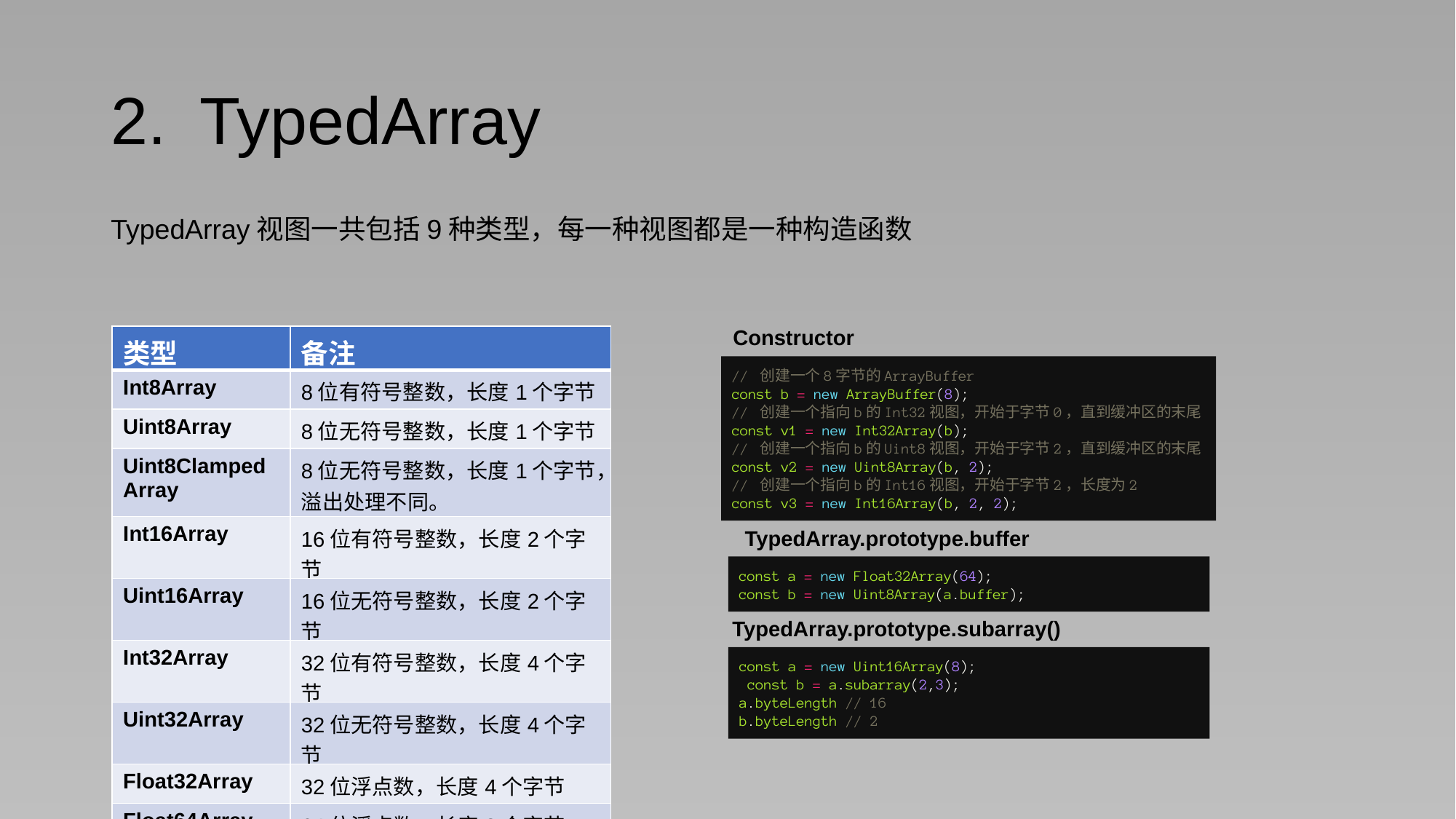

# TypedArray
TypedArray视图一共包括9种类型，每一种视图都是一种构造函数

Constructor
// 创建一个8字节的ArrayBuffer
const b = new ArrayBuffer(8);
// 创建一个指向b的Int32视图，开始于字节0，直到缓冲区的末尾
const v1 = new Int32Array(b);
// 创建一个指向b的Uint8视图，开始于字节2，直到缓冲区的末尾
const v2 = new Uint8Array(b, 2);
// 创建一个指向b的Int16视图，开始于字节2，长度为2
const v3 = new Int16Array(b, 2, 2);
| 类型 | 备注 |
| --- | --- |
| Int8Array | 8位有符号整数，长度1个字节 |
| Uint8Array | 8位无符号整数，长度1个字节 |
| Uint8ClampedArray | 8位无符号整数，长度1个字节， 溢出处理不同。 |
| Int16Array | 16位有符号整数，长度2个字节 |
| Uint16Array | 16位无符号整数，长度2个字节 |
| Int32Array | 32位有符号整数，长度4个字节 |
| Uint32Array | 32位无符号整数，长度4个字节 |
| Float32Array | 32位浮点数，长度4个字节 |
| Float64Array | 64位浮点数，长度8个字节 |
TypedArray.prototype.buffer
const a = new Float32Array(64);
const b = new Uint8Array(a.buffer);
TypedArray.prototype.subarray()
const a = new Uint16Array(8);
 const b = a.subarray(2,3);
a.byteLength // 16
b.byteLength // 2